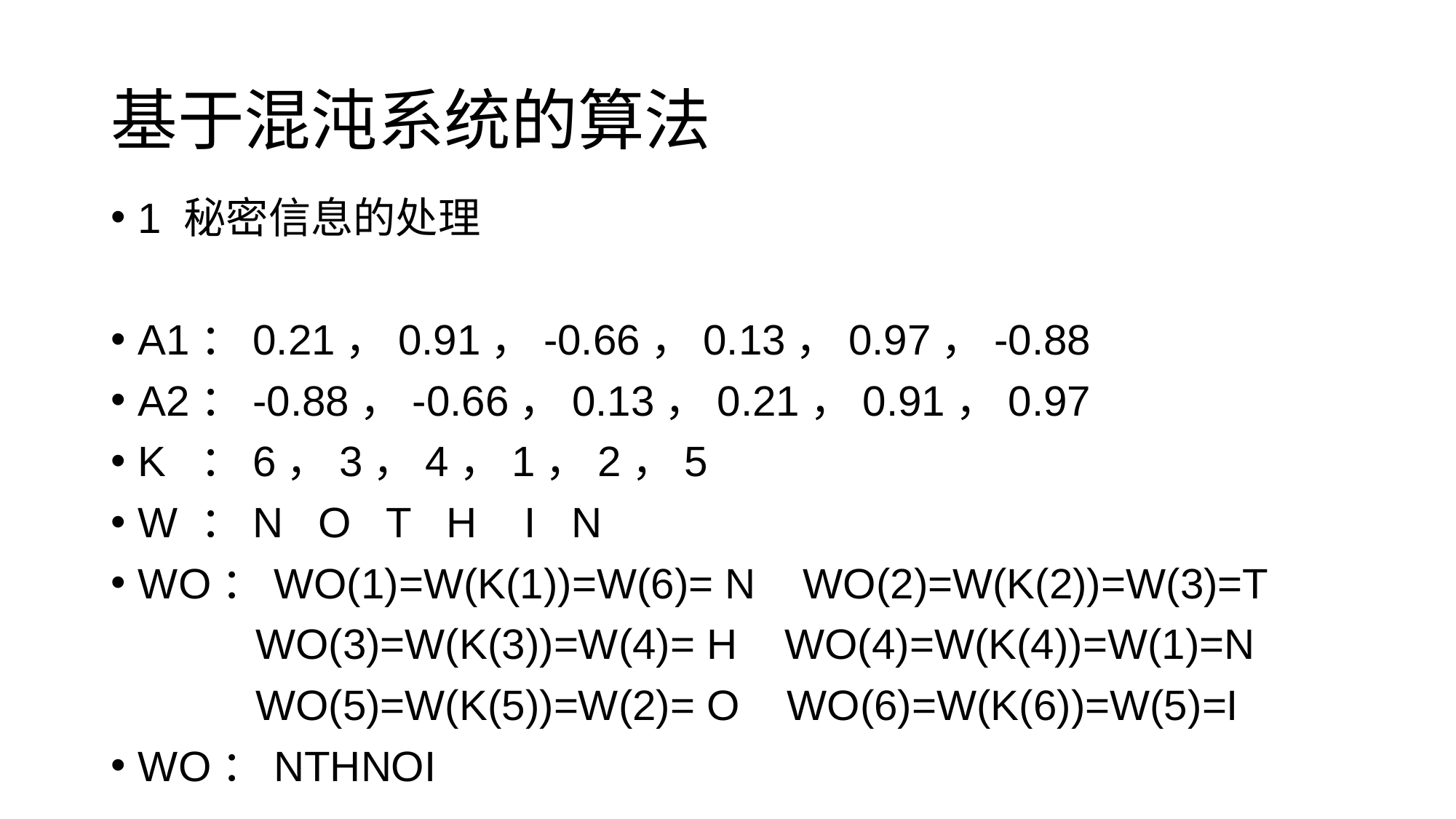

# 基于混沌系统的算法
1 秘密信息的处理

A1：0.21，0.91，-0.66，0.13，0.97，-0.88
A2：-0.88，-0.66，0.13，0.21，0.91，0.97
K  ：6，3，4，1，2，5
W ：N   O   T   H    I   N
WO：WO(1)=W(K(1))=W(6)= N    WO(2)=W(K(2))=W(3)=T
  	   WO(3)=W(K(3))=W(4)= H    WO(4)=W(K(4))=W(1)=N
 	   WO(5)=W(K(5))=W(2)= O    WO(6)=W(K(6))=W(5)=I
WO：NTHNOI